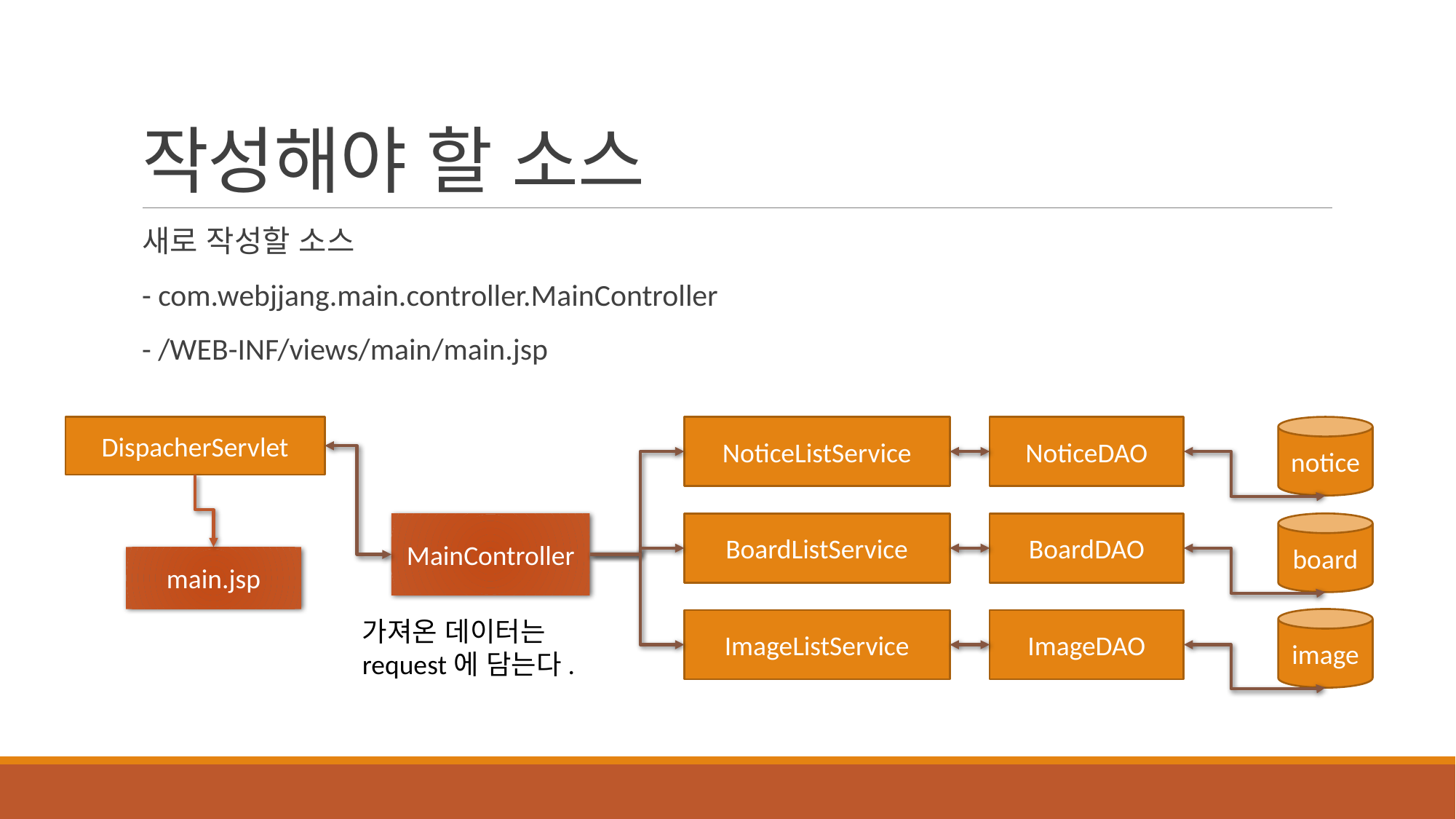

# 작성해야 할 소스
새로 작성할 소스
- com.webjjang.main.controller.MainController
- /WEB-INF/views/main/main.jsp
DispacherServlet
NoticeListService
NoticeDAO
notice
MainController
BoardListService
BoardDAO
board
main.jsp
가져온 데이터는
request에 담는다.
image
ImageListService
ImageDAO